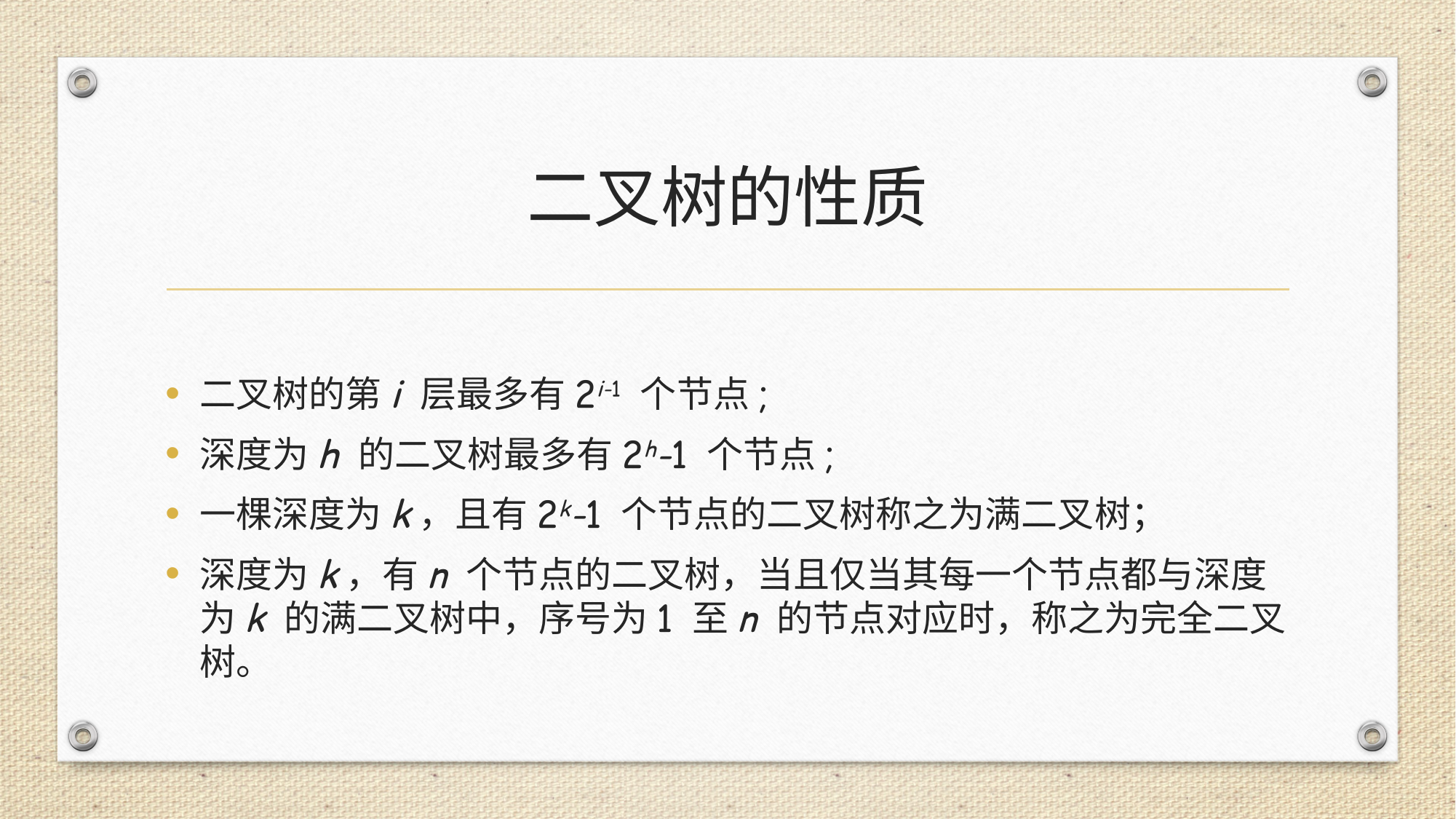

# 二叉树的性质

二叉树的第i 层最多有2i-1 个节点;
深度为h 的二叉树最多有2h-1 个节点;
一棵深度为k，且有2k-1 个节点的二叉树称之为满二叉树；
深度为k，有n 个节点的二叉树，当且仅当其每一个节点都与深度为k 的满二叉树中，序号为1 至n 的节点对应时，称之为完全二叉树。